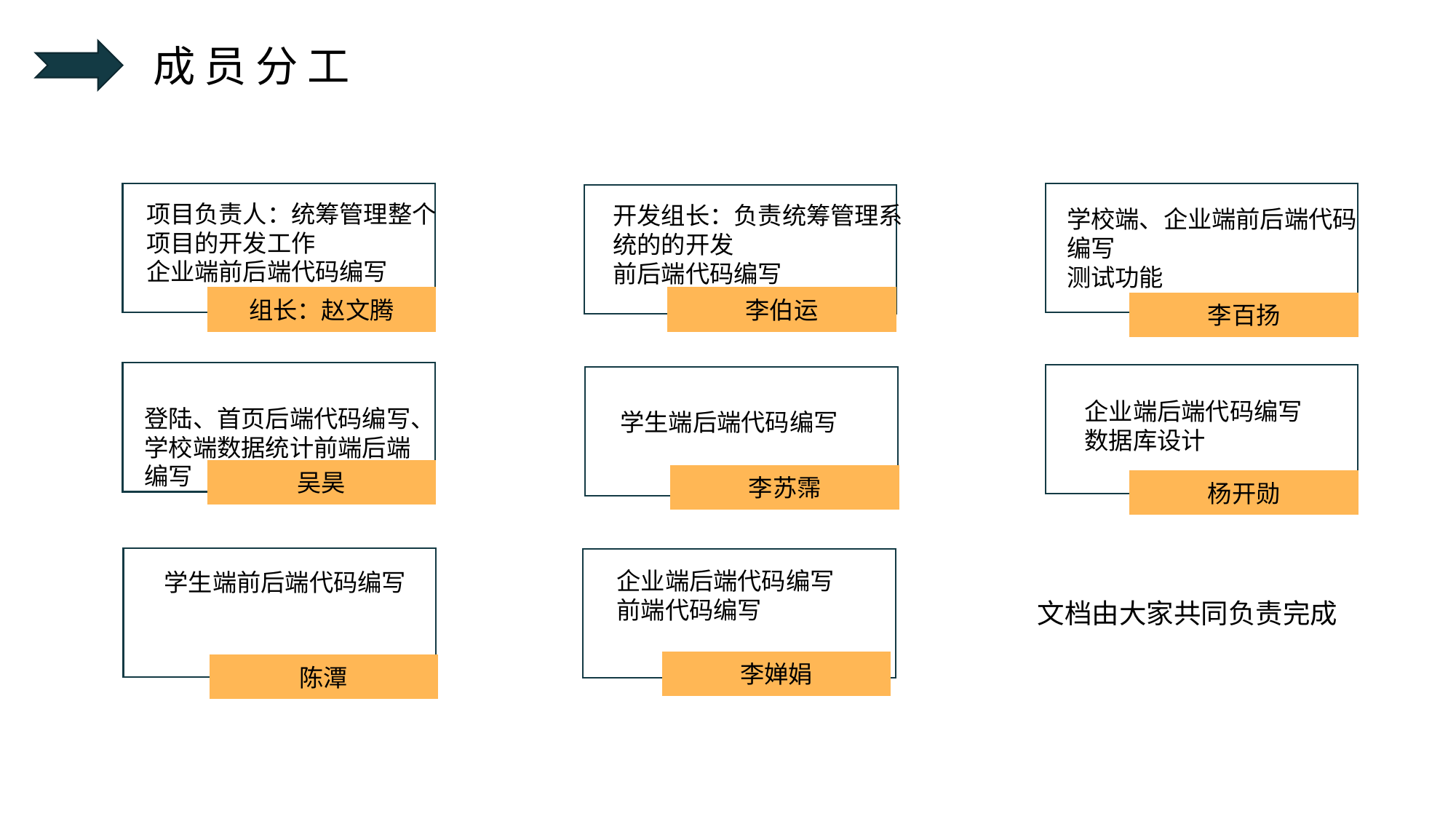

成员分工

项目负责人：统筹管理整个项目的开发工作
企业端前后端代码编写
开发组长：负责统筹管理系统的的开发
前后端代码编写
学校端、企业端前后端代码编写
测试功能
组长：赵文腾
李伯运
李百扬

企业端后端代码编写
数据库设计
登陆、首页后端代码编写、学校端数据统计前端后端编写
学生端后端代码编写
吴昊
李苏霈
杨开勋

企业端后端代码编写
前端代码编写
学生端前后端代码编写
文档由大家共同负责完成
李婵娟
陈潭